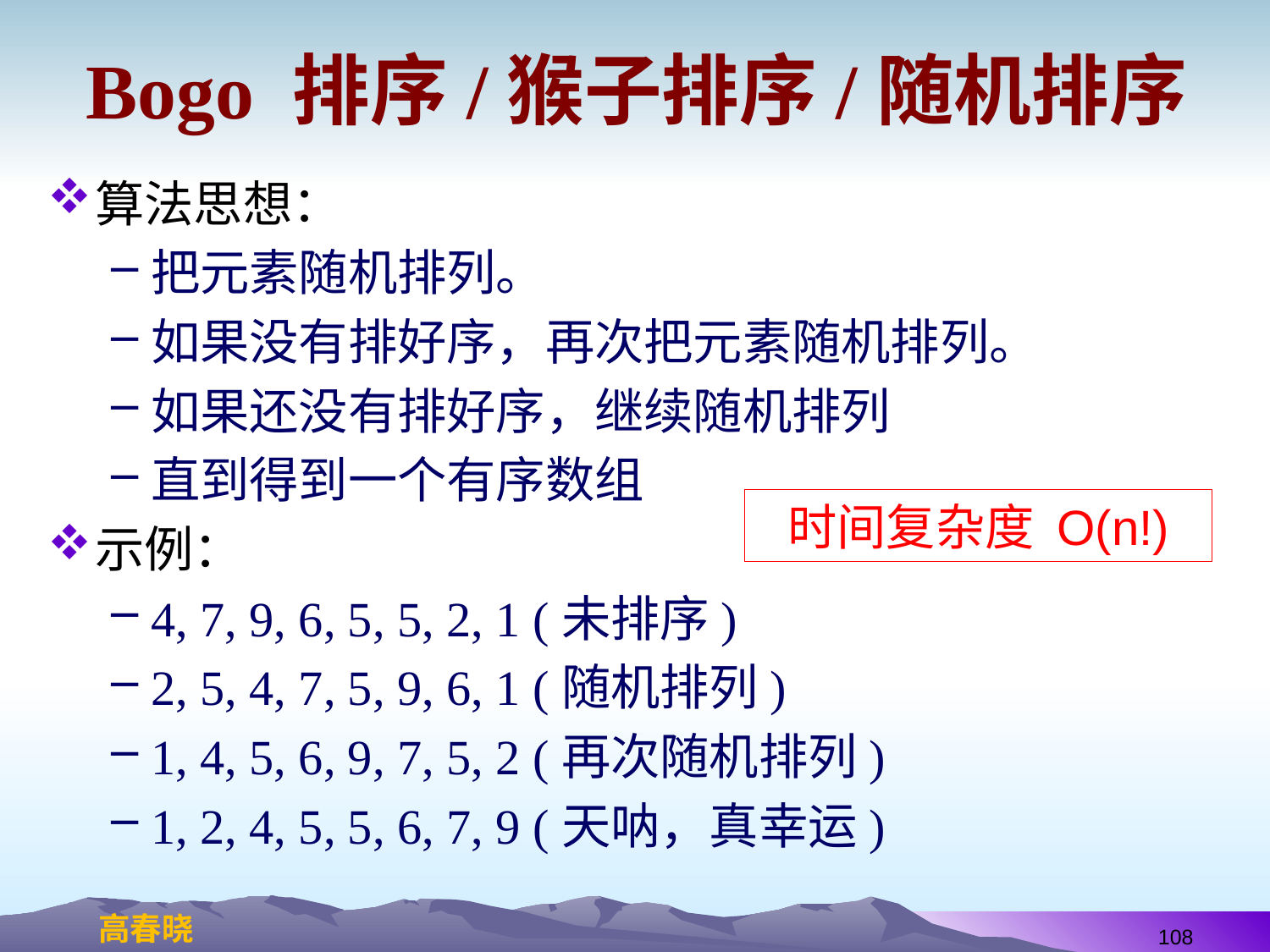

# Bogo 排序/猴子排序/随机排序
算法思想：
把元素随机排列。
如果没有排好序，再次把元素随机排列。
如果还没有排好序，继续随机排列
直到得到一个有序数组
示例：
4, 7, 9, 6, 5, 5, 2, 1 (未排序)
2, 5, 4, 7, 5, 9, 6, 1 (随机排列)
1, 4, 5, 6, 9, 7, 5, 2 (再次随机排列)
1, 2, 4, 5, 5, 6, 7, 9 (天呐，真幸运)

时间复杂度 O(n!)
108